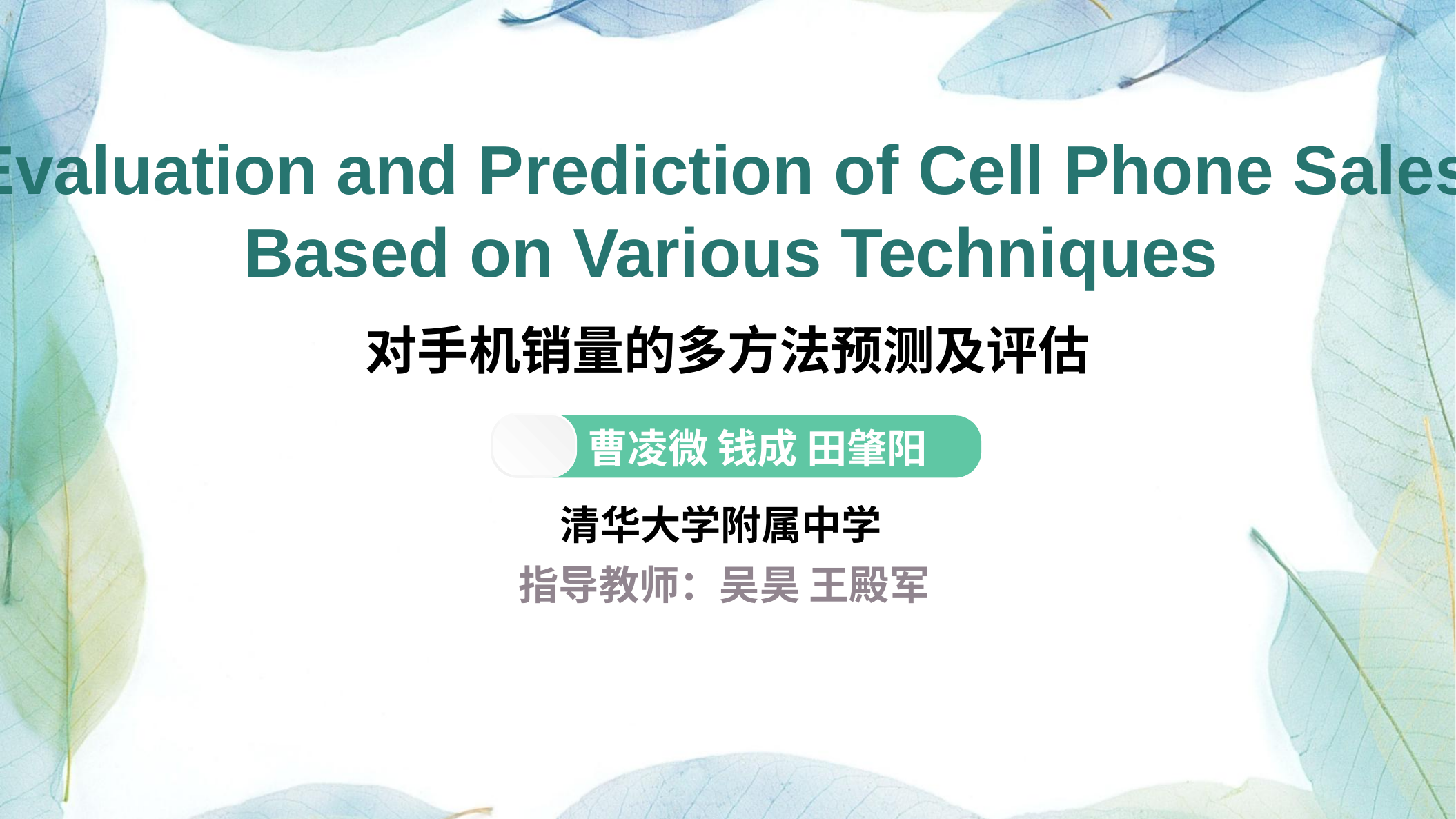

Evaluation and Prediction of Cell Phone Sales
Based on Various Techniques
对手机销量的多方法预测及评估

曹凌微 钱成 田肇阳
清华大学附属中学
指导教师：吴昊 王殿军